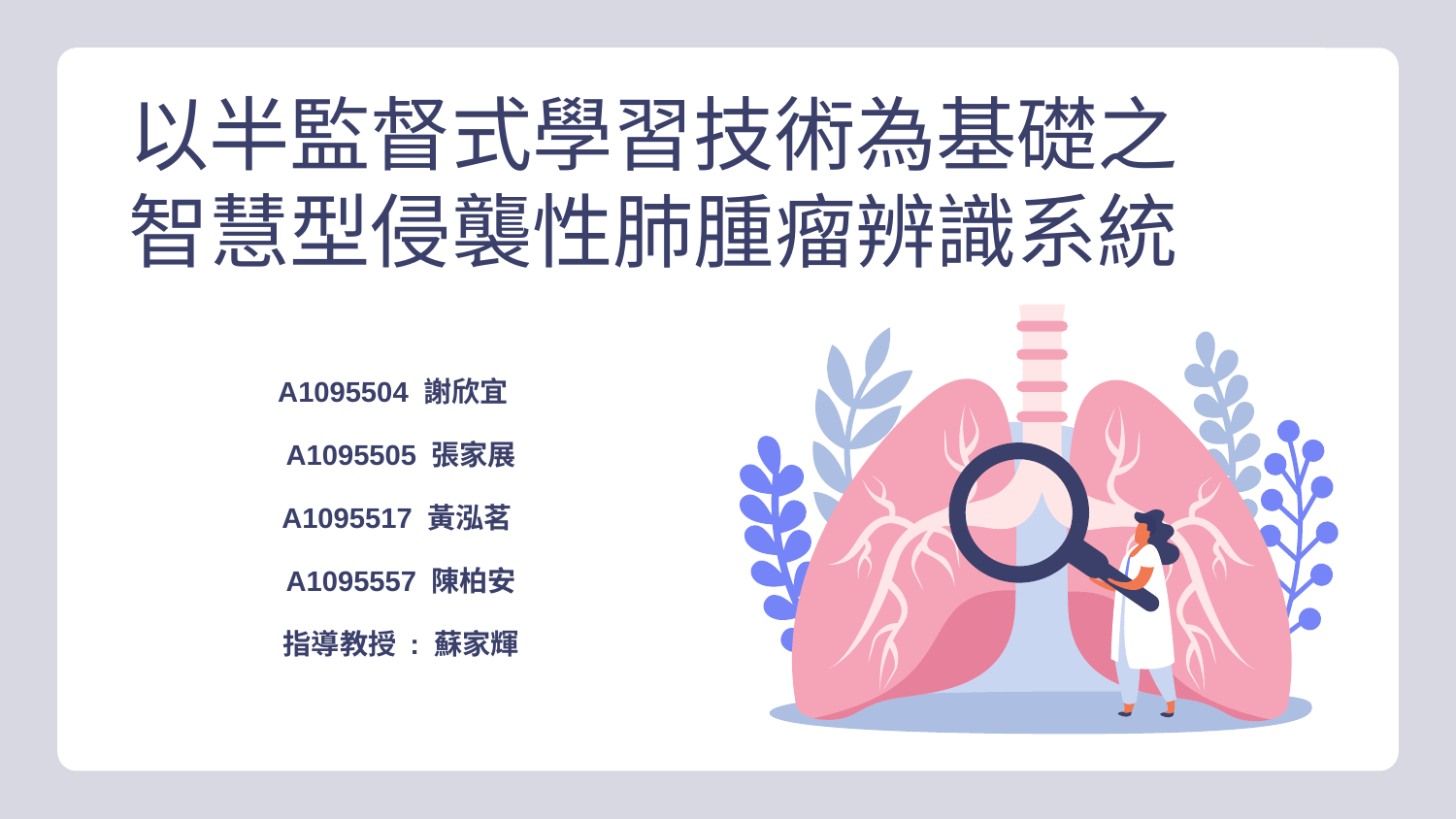

# 以半監督式學習技術為基礎之智慧型侵襲性肺腫瘤辨識系統

A1095504 謝欣宜
A1095505 張家展
A1095517 黃泓茗
A1095557 陳柏安
指導教授 : 蘇家輝